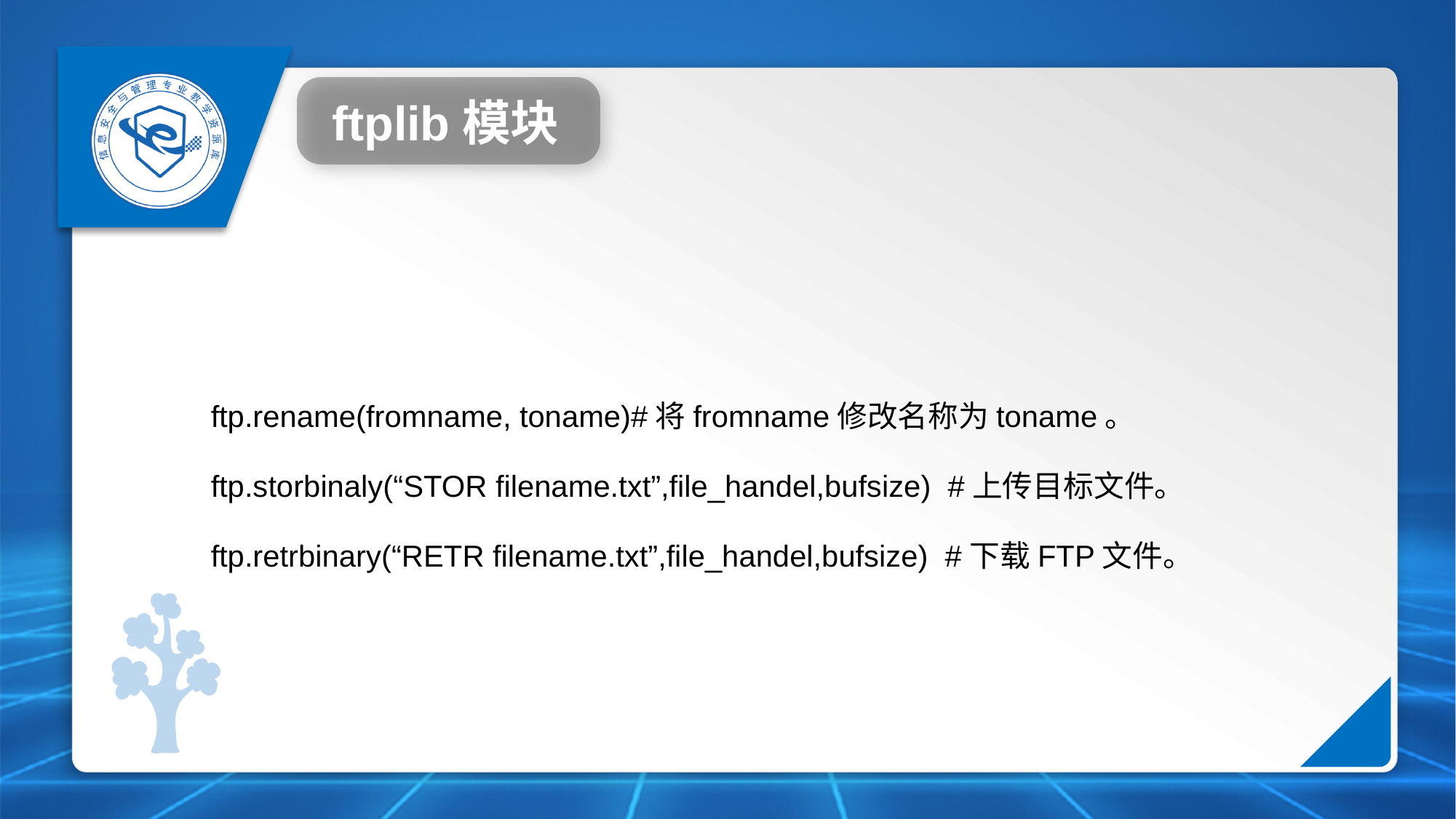

ftplib模块
ftp.rename(fromname, toname)#将fromname修改名称为toname。
ftp.storbinaly(“STOR filename.txt”,file_handel,bufsize)  #上传目标文件。
ftp.retrbinary(“RETR filename.txt”,file_handel,bufsize)  #下载FTP文件。